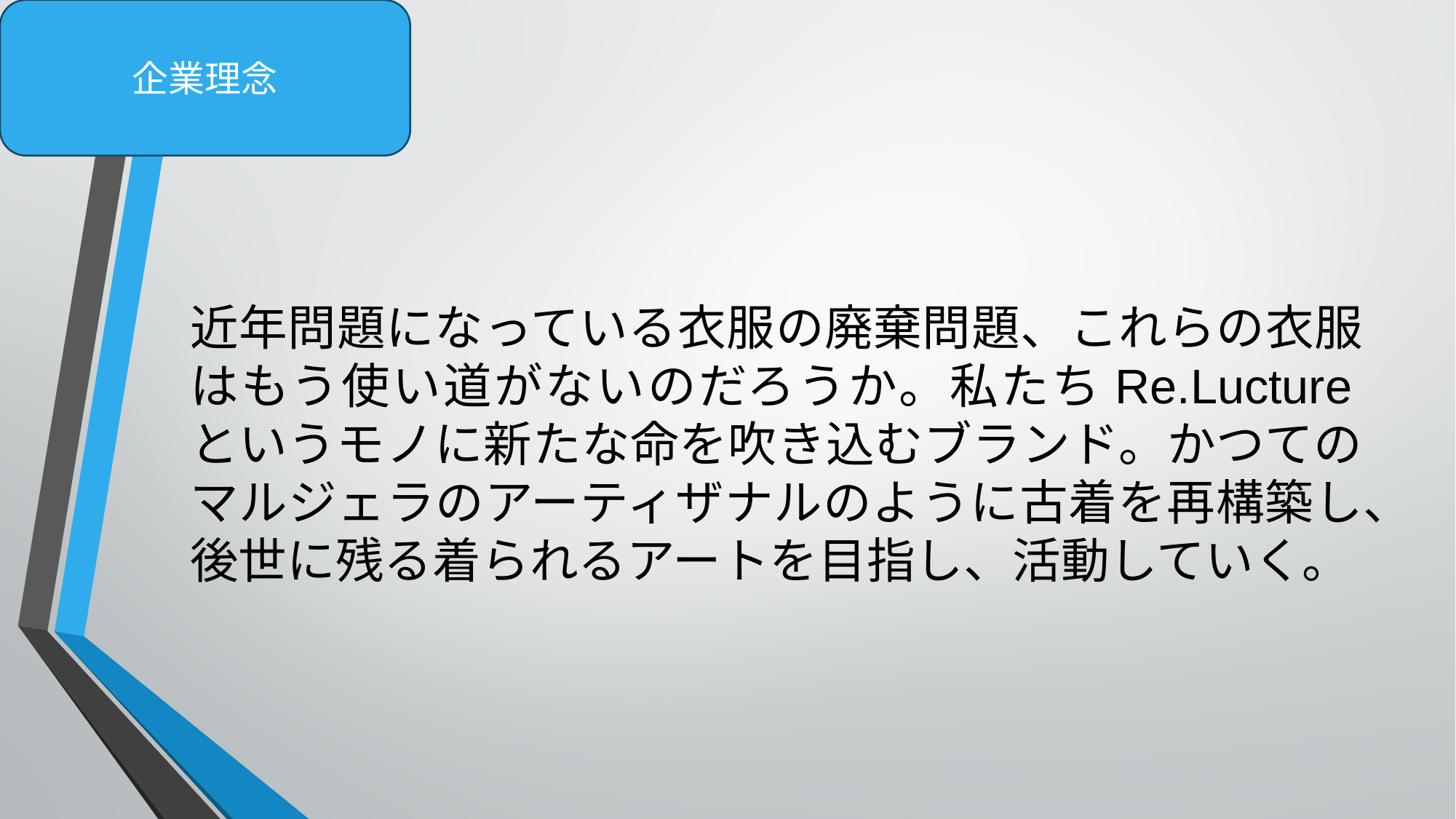

企業理念
近年問題になっている衣服の廃棄問題、これらの衣服はもう使い道がないのだろうか。私たちRe.Luctureというモノに新たな命を吹き込むブランド。かつてのマルジェラのアーティザナルのように古着を再構築し、後世に残る着られるアートを目指し、活動していく。